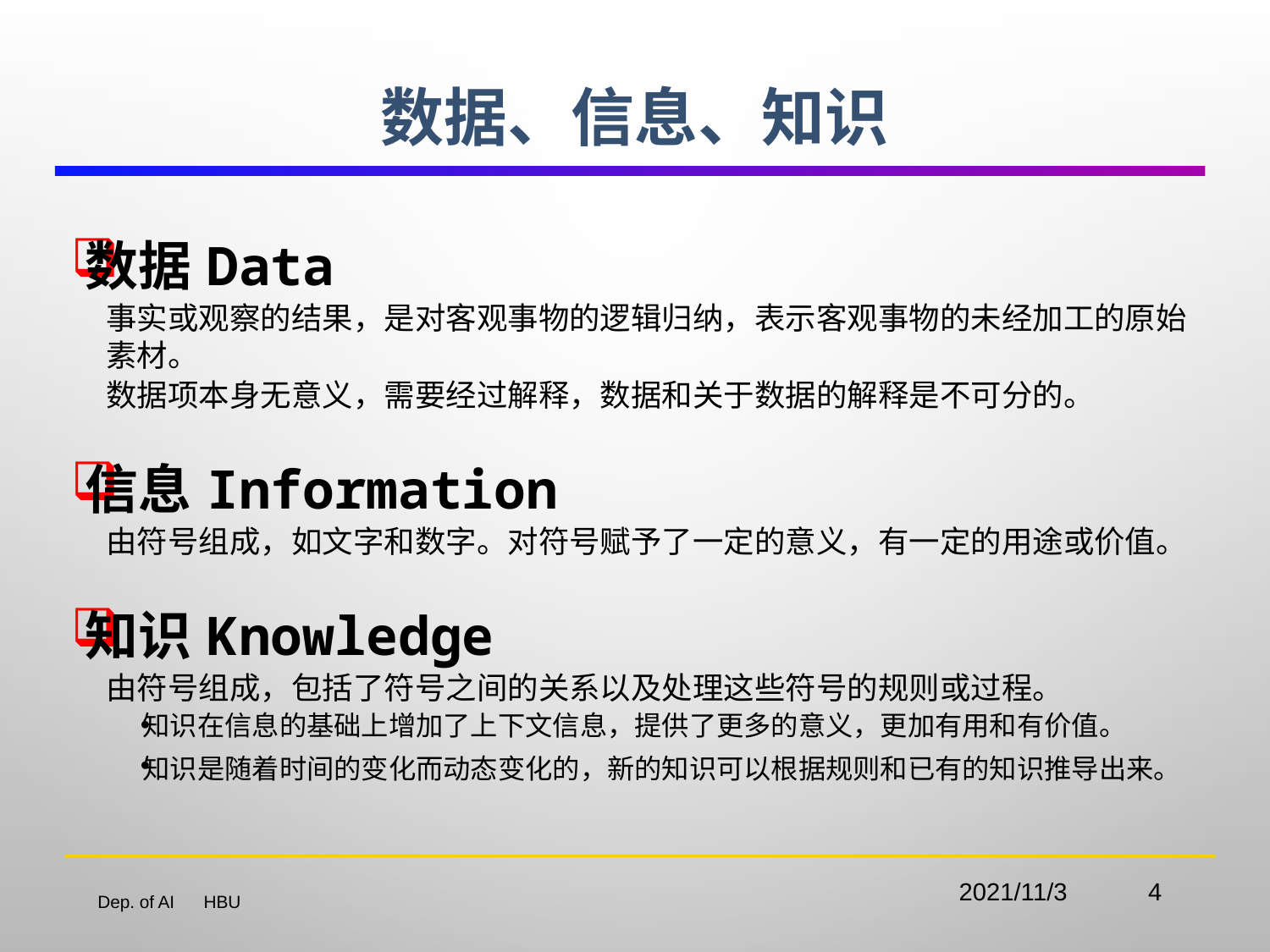

# 数据、信息、知识
数据 Data
事实或观察的结果，是对客观事物的逻辑归纳，表示客观事物的未经加工的原始素材。
数据项本身无意义，需要经过解释，数据和关于数据的解释是不可分的。

信息 Information
由符号组成，如文字和数字。对符号赋予了一定的意义，有一定的用途或价值。

知识 Knowledge
由符号组成，包括了符号之间的关系以及处理这些符号的规则或过程。
知识在信息的基础上增加了上下文信息，提供了更多的意义，更加有用和有价值。
知识是随着时间的变化而动态变化的，新的知识可以根据规则和已有的知识推导出来。
2021/11/3
4
Dep. of AI      HBU